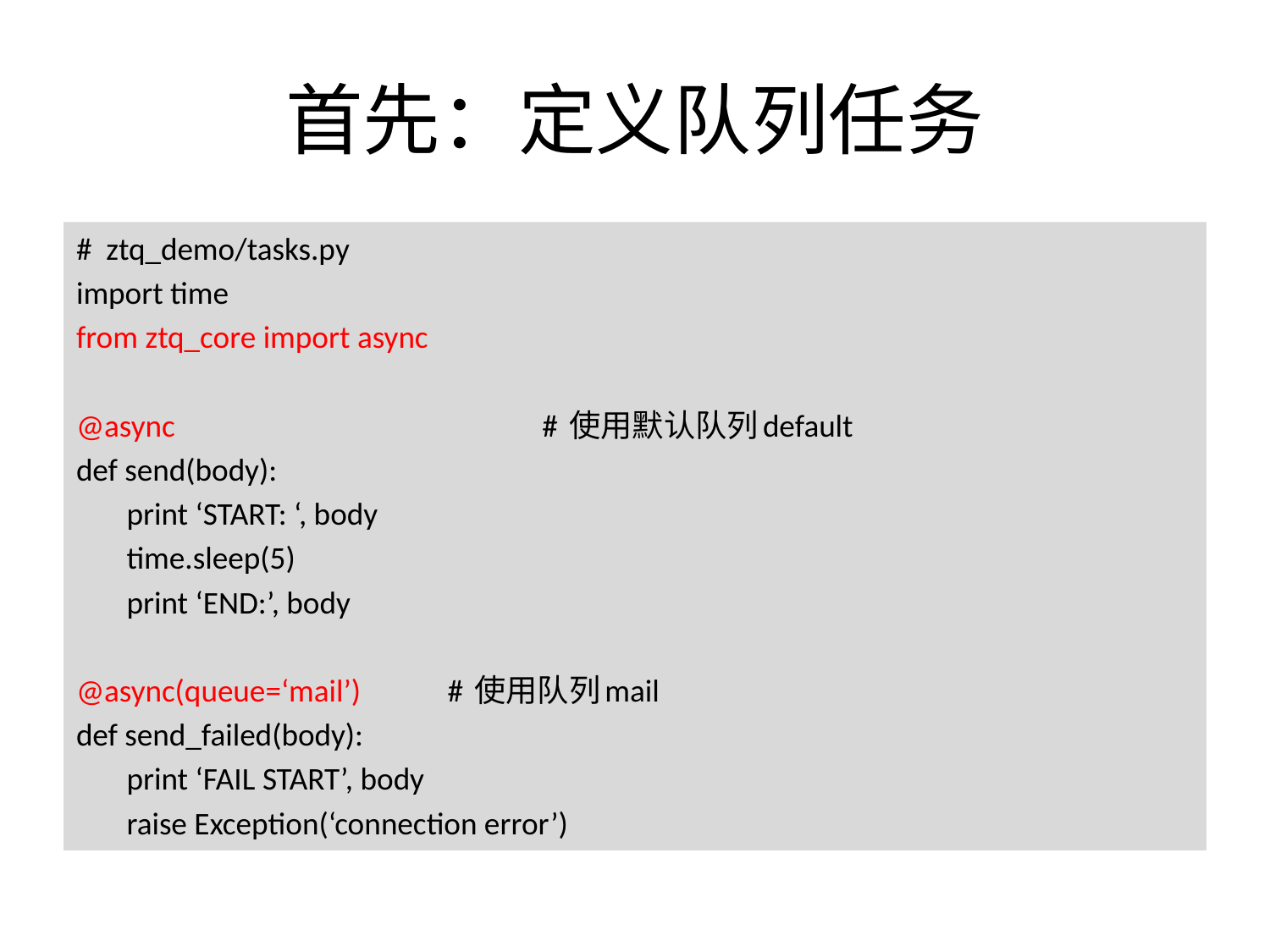

# 首先：定义队列任务
#  ztq_demo/tasks.py
import time
from ztq_core import async

@async                                                   # 使用默认队列default
def send(body):
       print ‘START: ‘, body
       time.sleep(5)
       print ‘END:’, body

@async(queue=‘mail’)            # 使用队列mail
def send_failed(body):
       print ‘FAIL START’, body
       raise Exception(‘connection error’)